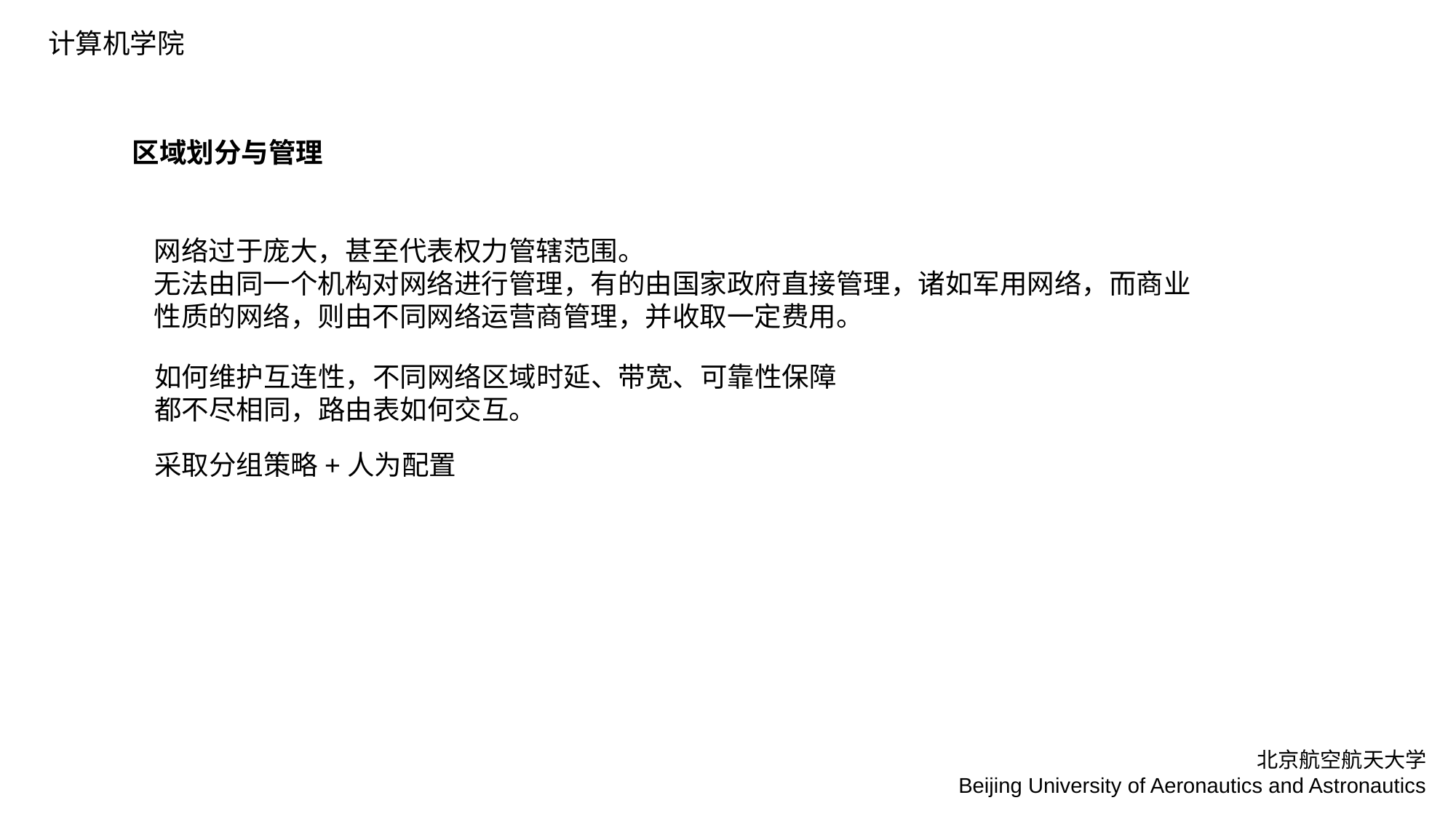

区域划分与管理
网络过于庞大，甚至代表权力管辖范围。
无法由同一个机构对网络进行管理，有的由国家政府直接管理，诸如军用网络，而商业性质的网络，则由不同网络运营商管理，并收取一定费用。
如何维护互连性，不同网络区域时延、带宽、可靠性保障都不尽相同，路由表如何交互。
采取分组策略+人为配置